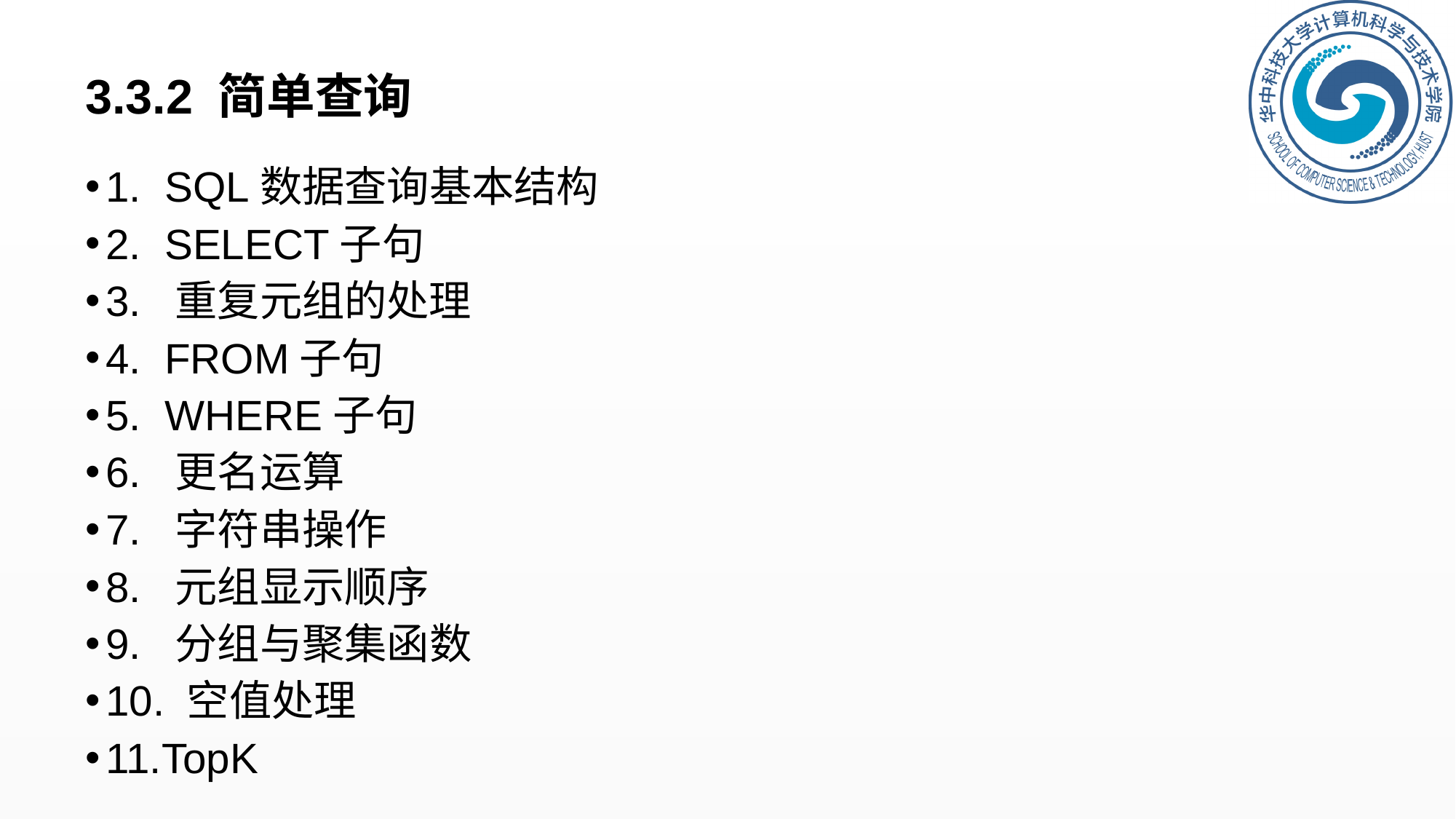

# 3.3.2 简单查询
1.  SQL数据查询基本结构
2.  SELECT子句
3.  重复元组的处理
4.  FROM子句
5.  WHERE子句
6.  更名运算
7.  字符串操作
8.  元组显示顺序
9.  分组与聚集函数
10. 空值处理
11.TopK